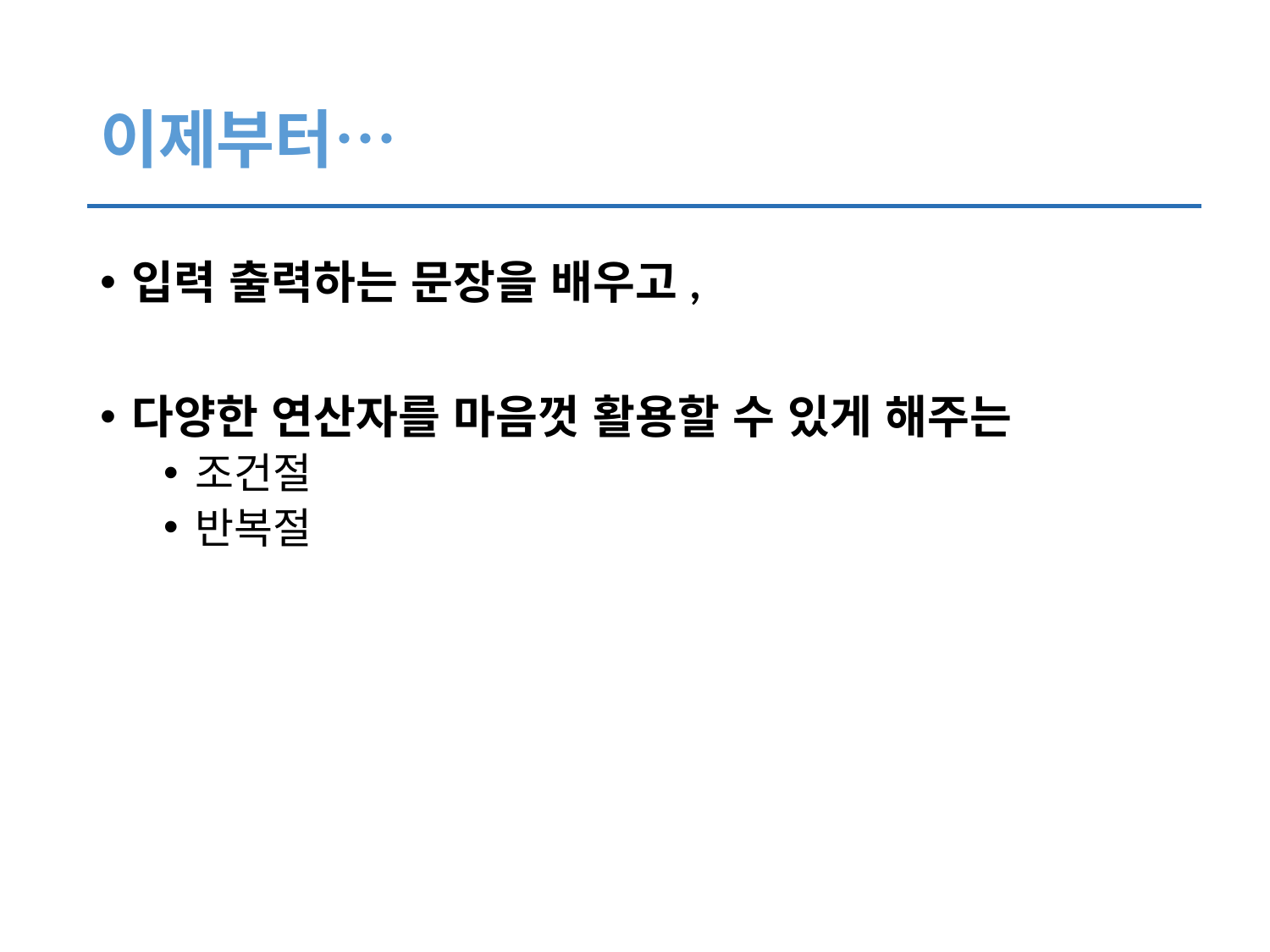

# 이제부터…
입력 출력하는 문장을 배우고,

다양한 연산자를 마음껏 활용할 수 있게 해주는
조건절
반복절